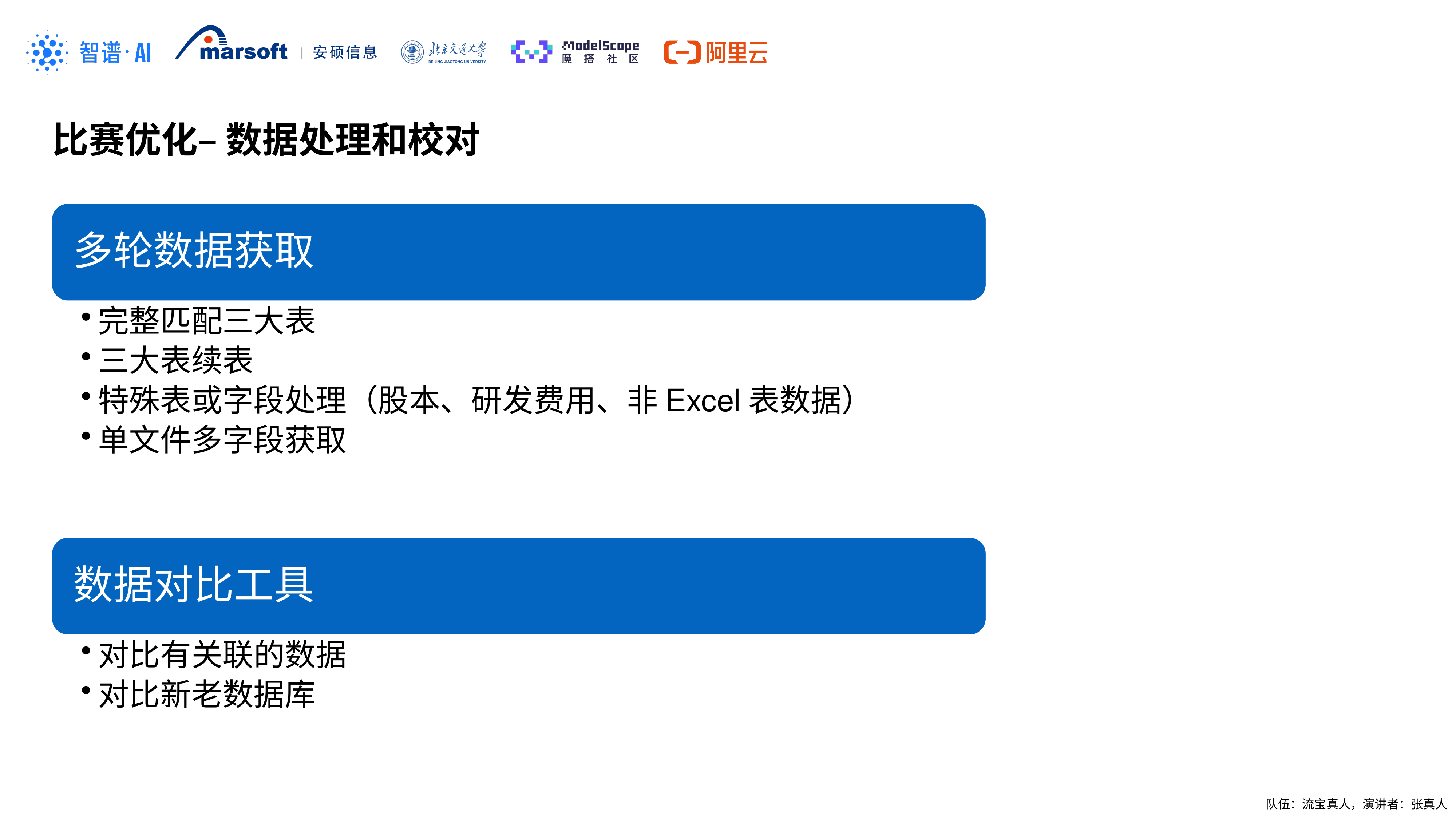

比赛优化– 数据处理和校对
多轮数据获取
完整匹配三大表
三大表续表
特殊表或字段处理（股本、研发费用、非Excel表数据）
单文件多字段获取
数据对比工具
对比有关联的数据
对比新老数据库
队伍：流宝真人，演讲者：张真人